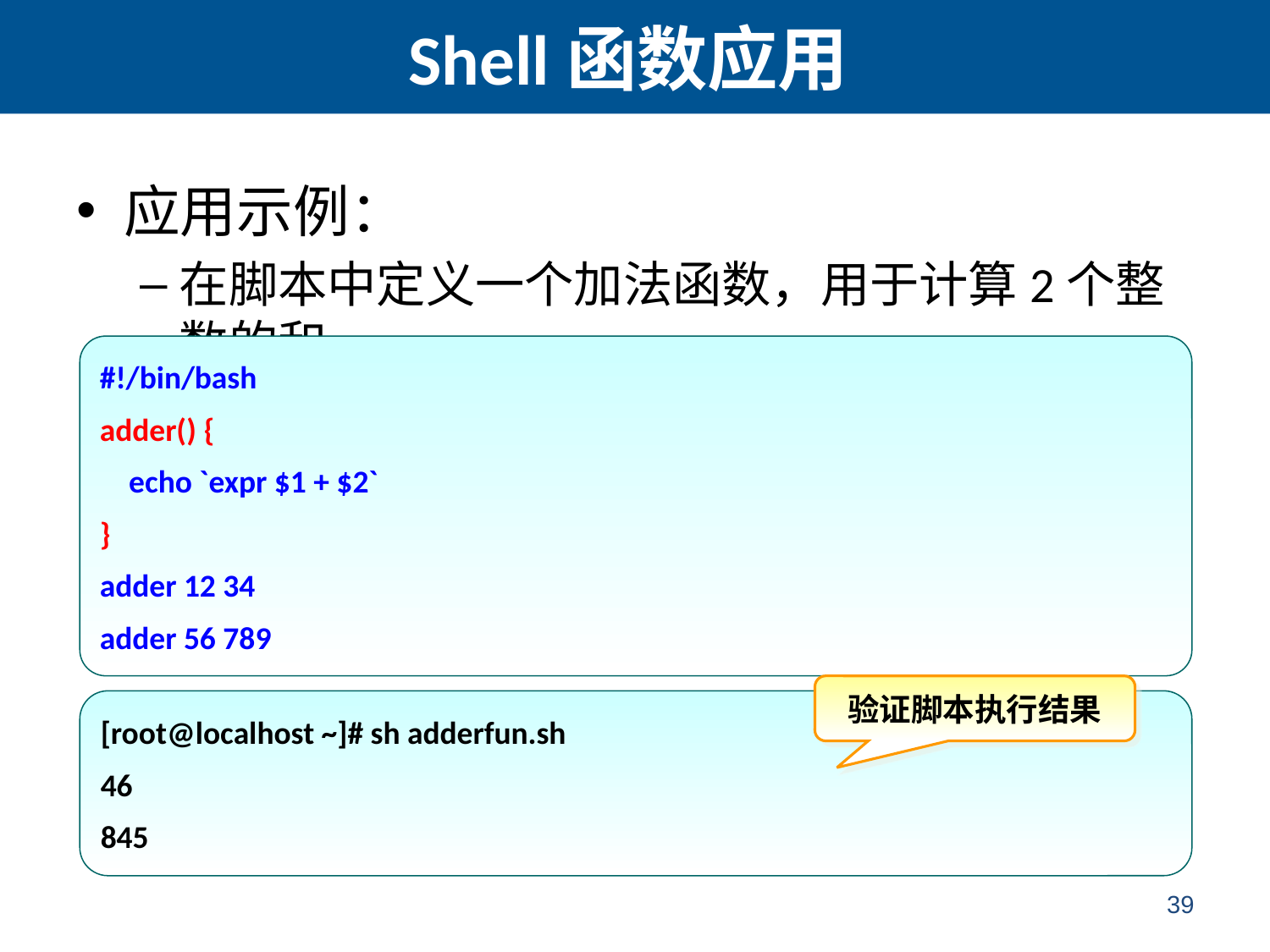

# Shell函数应用
应用示例：
在脚本中定义一个加法函数，用于计算2个整数的和
调用该函数计算（12+34）、（56+789）的和
#!/bin/bash
adder() {
    echo `expr $1 + $2`
}
adder 12 34
adder 56 789
验证脚本执行结果
[root@localhost ~]# sh adderfun.sh
46
845
39